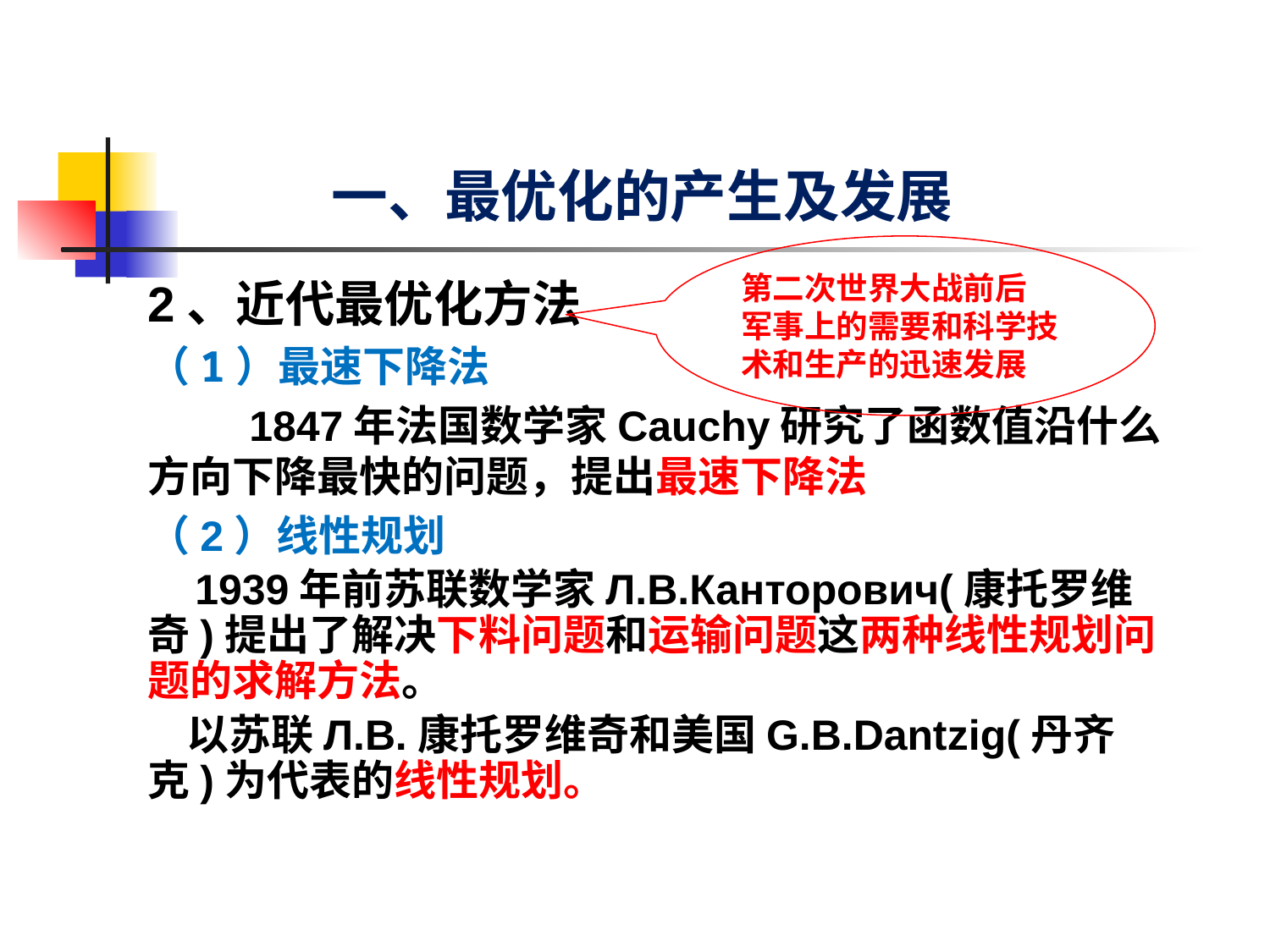

# 一、最优化的产生及发展
第二次世界大战前后
军事上的需要和科学技术和生产的迅速发展
2、近代最优化方法
（1）最速下降法
    1847年法国数学家Cauchy研究了函数值沿什么方向下降最快的问题，提出最速下降法
（2）线性规划
    1939年前苏联数学家Л.B.Канторович(康托罗维奇)提出了解决下料问题和运输问题这两种线性规划问题的求解方法。
   以苏联Л.В.康托罗维奇和美国G.B.Dantzig(丹齐克)为代表的线性规划。